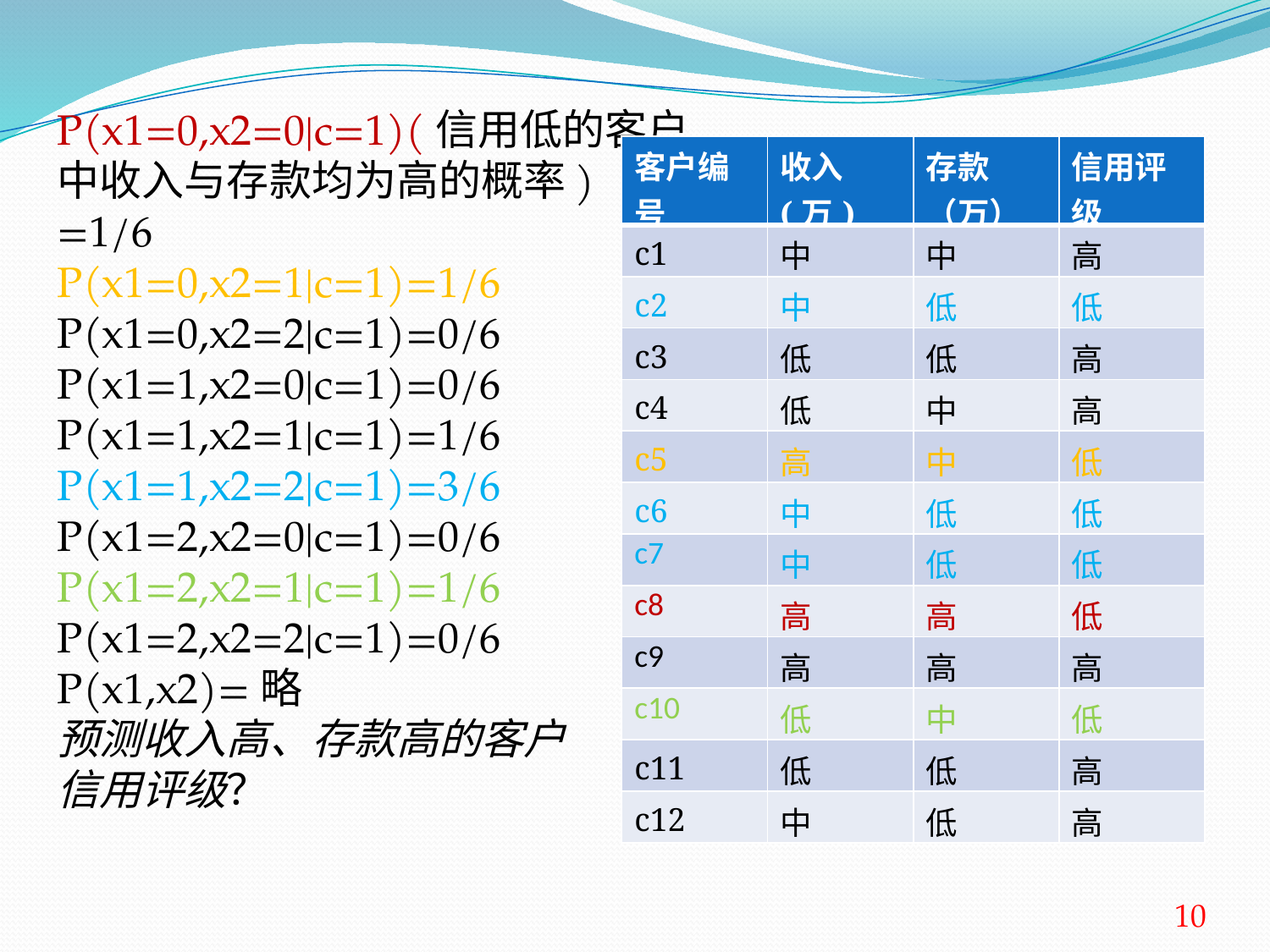

P(x1=0,x2=0|c=1)(信用低的客户
中收入与存款均为高的概率)
=1/6
P(x1=0,x2=1|c=1)=1/6
P(x1=0,x2=2|c=1)=0/6
P(x1=1,x2=0|c=1)=0/6
P(x1=1,x2=1|c=1)=1/6
P(x1=1,x2=2|c=1)=3/6
P(x1=2,x2=0|c=1)=0/6
P(x1=2,x2=1|c=1)=1/6
P(x1=2,x2=2|c=1)=0/6
P(x1,x2)=略
预测收入高、存款高的客户
信用评级？

| 客户编号 | 收入(万) | 存款（万） | 信用评级 |
| --- | --- | --- | --- |
| c1 | 中 | 中 | 高 |
| c2 | 中 | 低 | 低 |
| c3 | 低 | 低 | 高 |
| c4 | 低 | 中 | 高 |
| c5 | 高 | 中 | 低 |
| c6 | 中 | 低 | 低 |
| c7 | 中 | 低 | 低 |
| c8 | 高 | 高 | 低 |
| c9 | 高 | 高 | 高 |
| c10 | 低 | 中 | 低 |
| c11 | 低 | 低 | 高 |
| c12 | 中 | 低 | 高 |
10